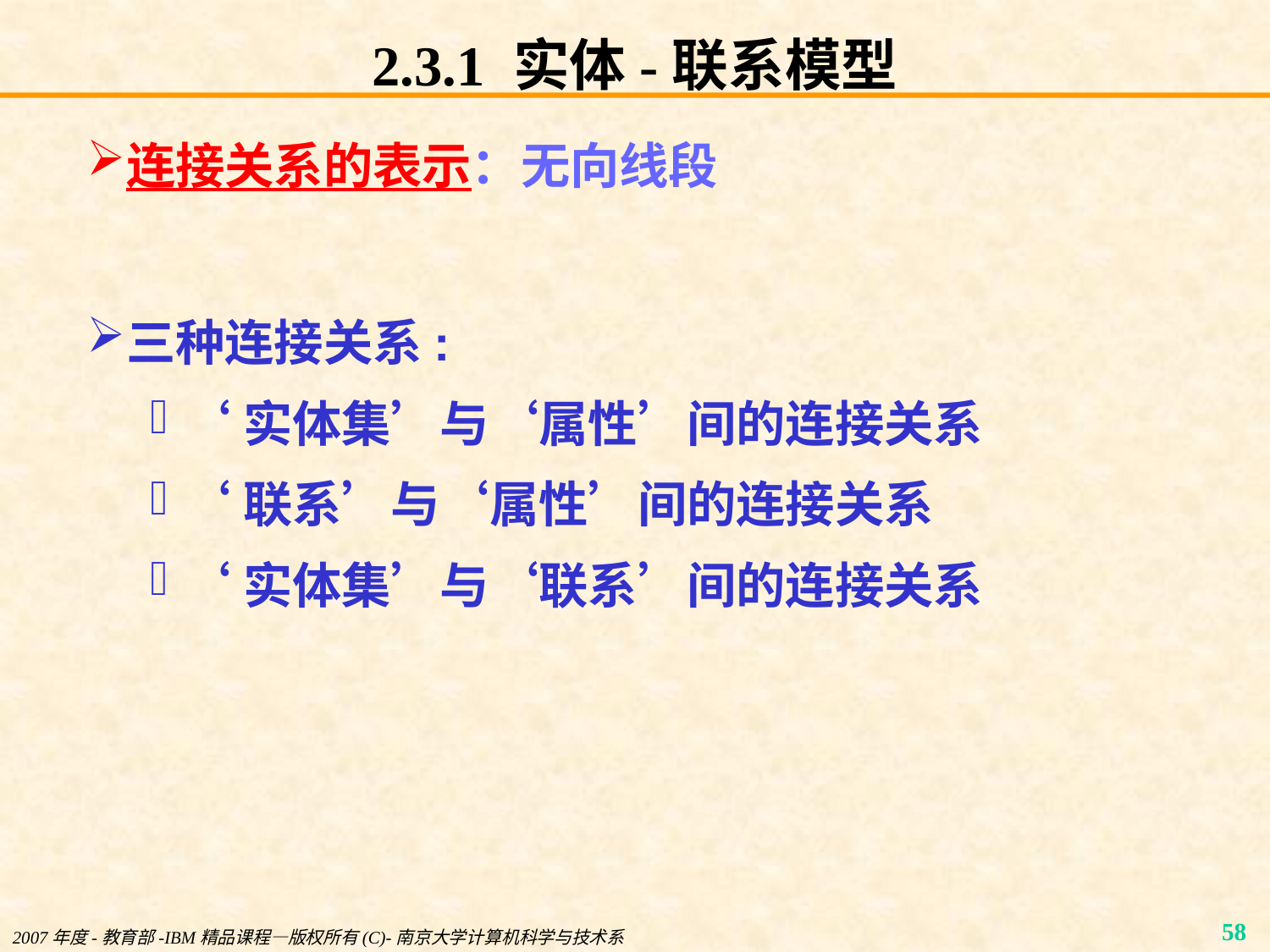

# 2.3.1 实体-联系模型
连接关系的表示：无向线段

三种连接关系:
‘实体集’与‘属性’间的连接关系
‘联系’与‘属性’间的连接关系
‘实体集’与‘联系’间的连接关系
58
2007年度-教育部-IBM精品课程—版权所有(C)-南京大学计算机科学与技术系